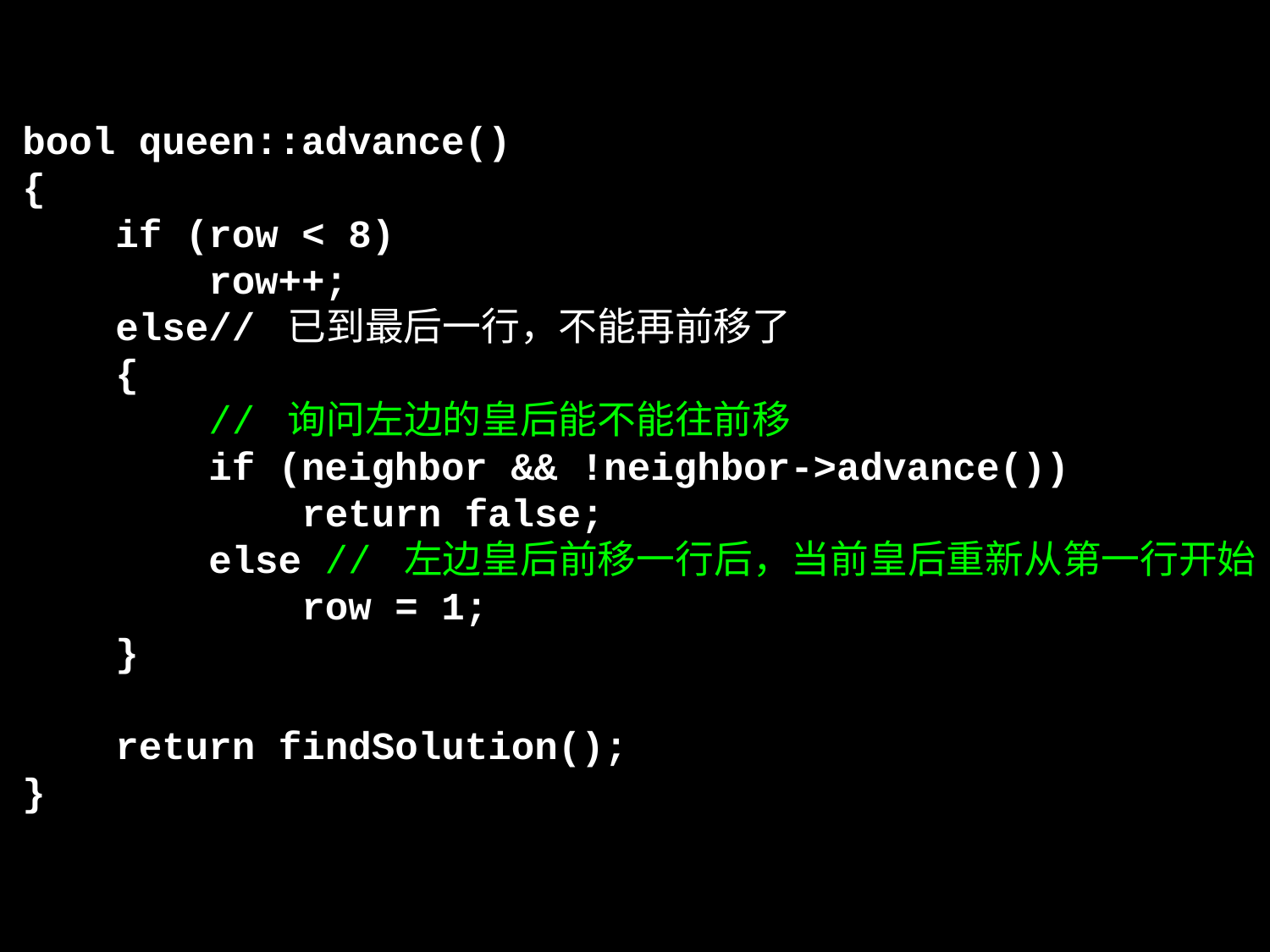

bool queen::advance()
{
    if (row < 8)
        row++;
    else// 已到最后一行，不能再前移了
    {
        // 询问左边的皇后能不能往前移
        if (neighbor && !neighbor->advance())
            return false;
        else // 左边皇后前移一行后，当前皇后重新从第一行开始
            row = 1;
    }

    return findSolution();
}